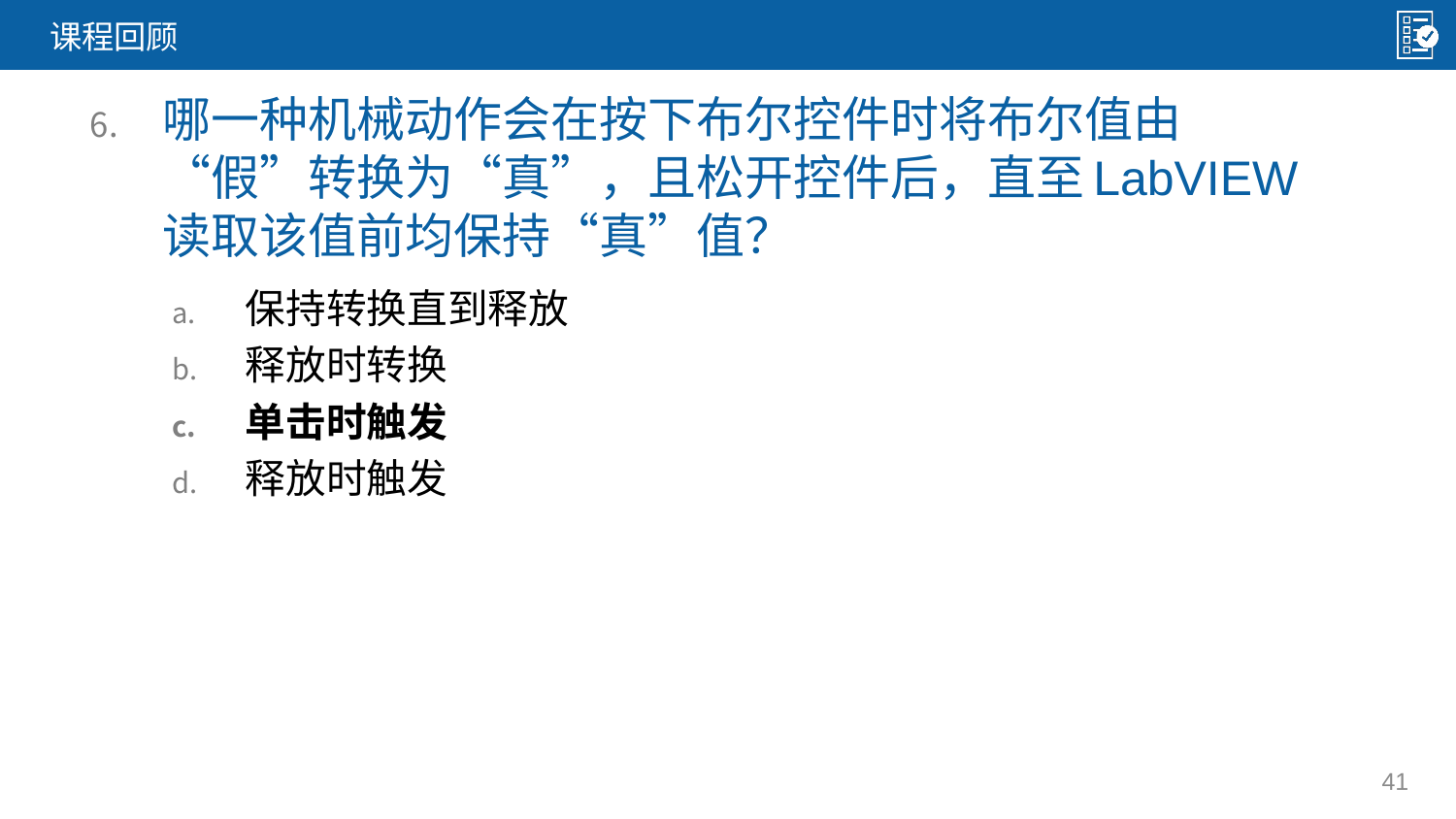

课程回顾

哪一种机械动作会在按下布尔控件时将布尔值由“假”转换为“真”，且松开控件后，直至LabVIEW读取该值前均保持“真”值？
保持转换直到释放
释放时转换
单击时触发
释放时触发

41